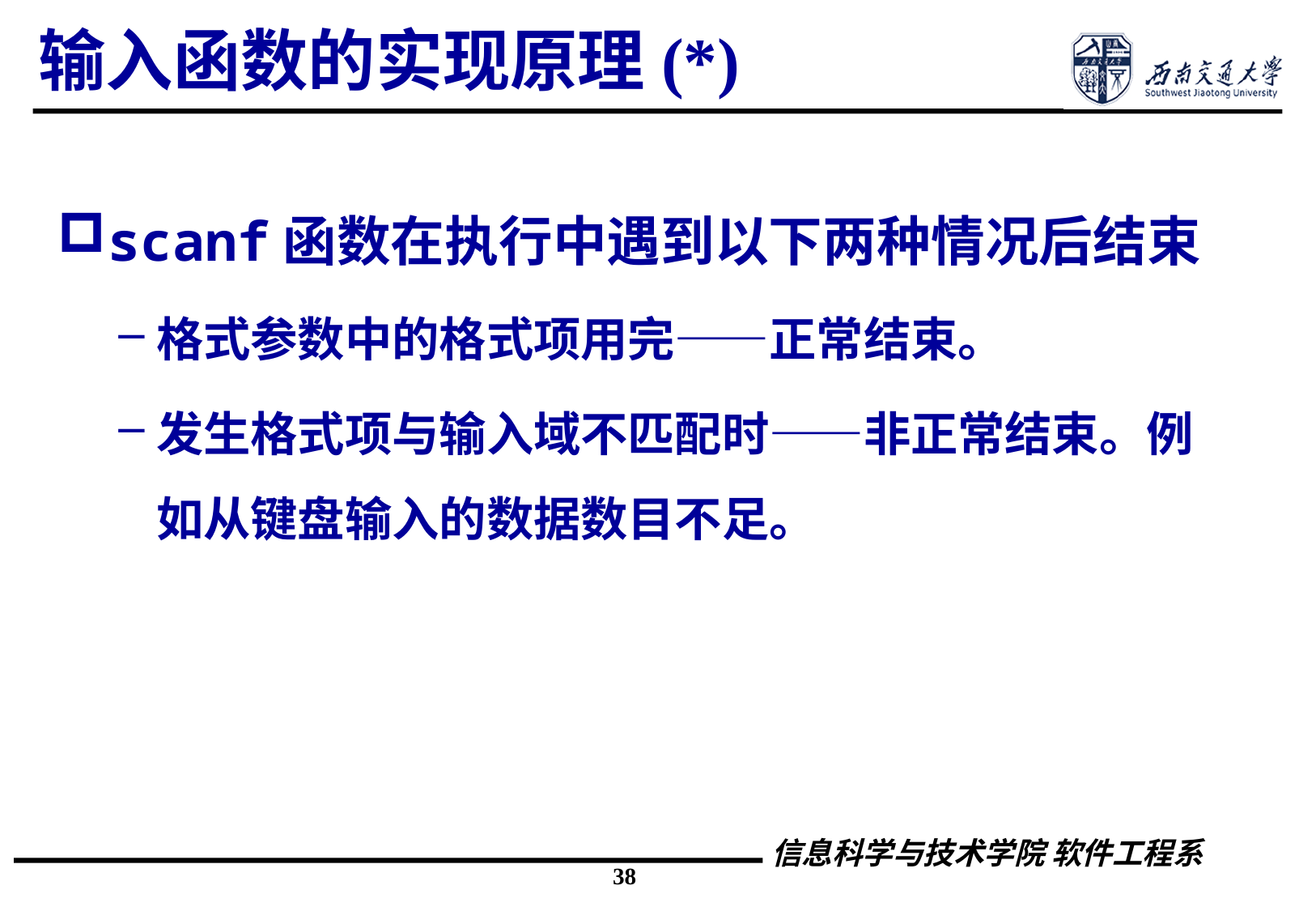

# 输入函数的实现原理(*)
scanf函数在执行中遇到以下两种情况后结束
格式参数中的格式项用完——正常结束。
发生格式项与输入域不匹配时——非正常结束。例如从键盘输入的数据数目不足。
38